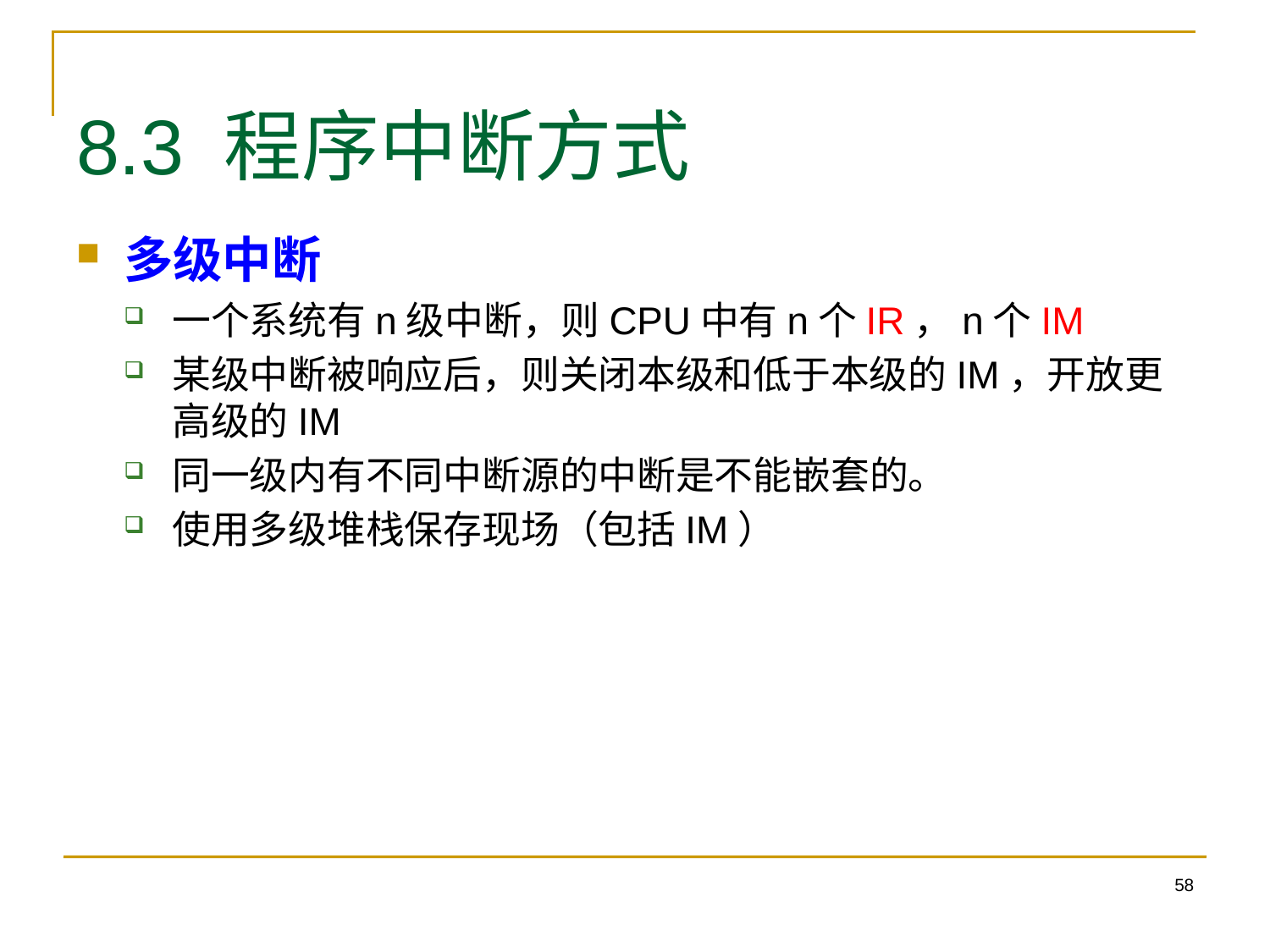

8.3 程序中断方式
多级中断
一个系统有n级中断，则CPU中有n个IR，n个IM
某级中断被响应后，则关闭本级和低于本级的IM，开放更高级的IM
同一级内有不同中断源的中断是不能嵌套的。
使用多级堆栈保存现场（包括IM）
58